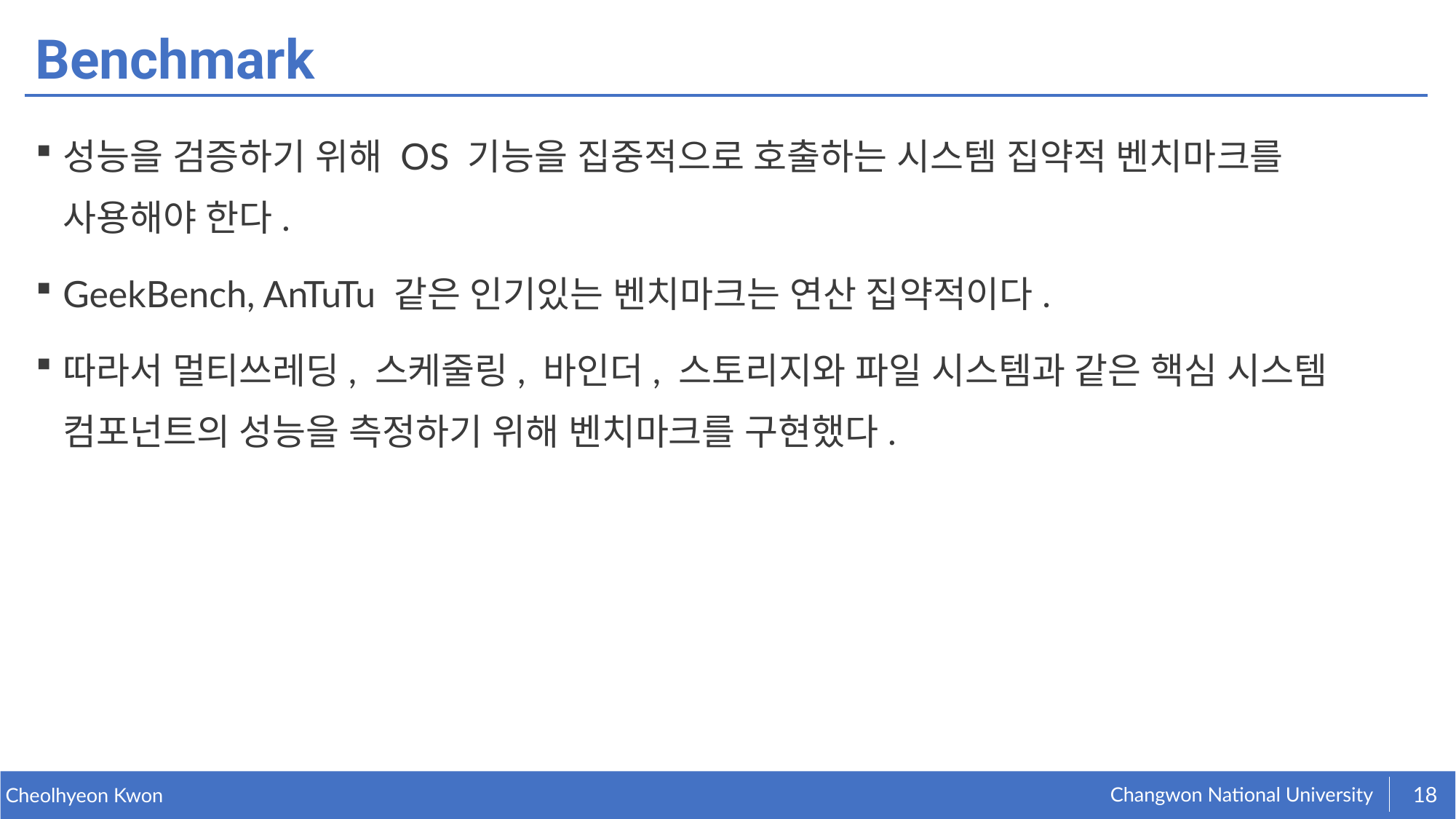

# Benchmark
성능을 검증하기 위해 OS 기능을 집중적으로 호출하는 시스템 집약적 벤치마크를 사용해야 한다.
GeekBench, AnTuTu 같은 인기있는 벤치마크는 연산 집약적이다.
따라서 멀티쓰레딩, 스케줄링, 바인더, 스토리지와 파일 시스템과 같은 핵심 시스템 컴포넌트의 성능을 측정하기 위해 벤치마크를 구현했다.

18